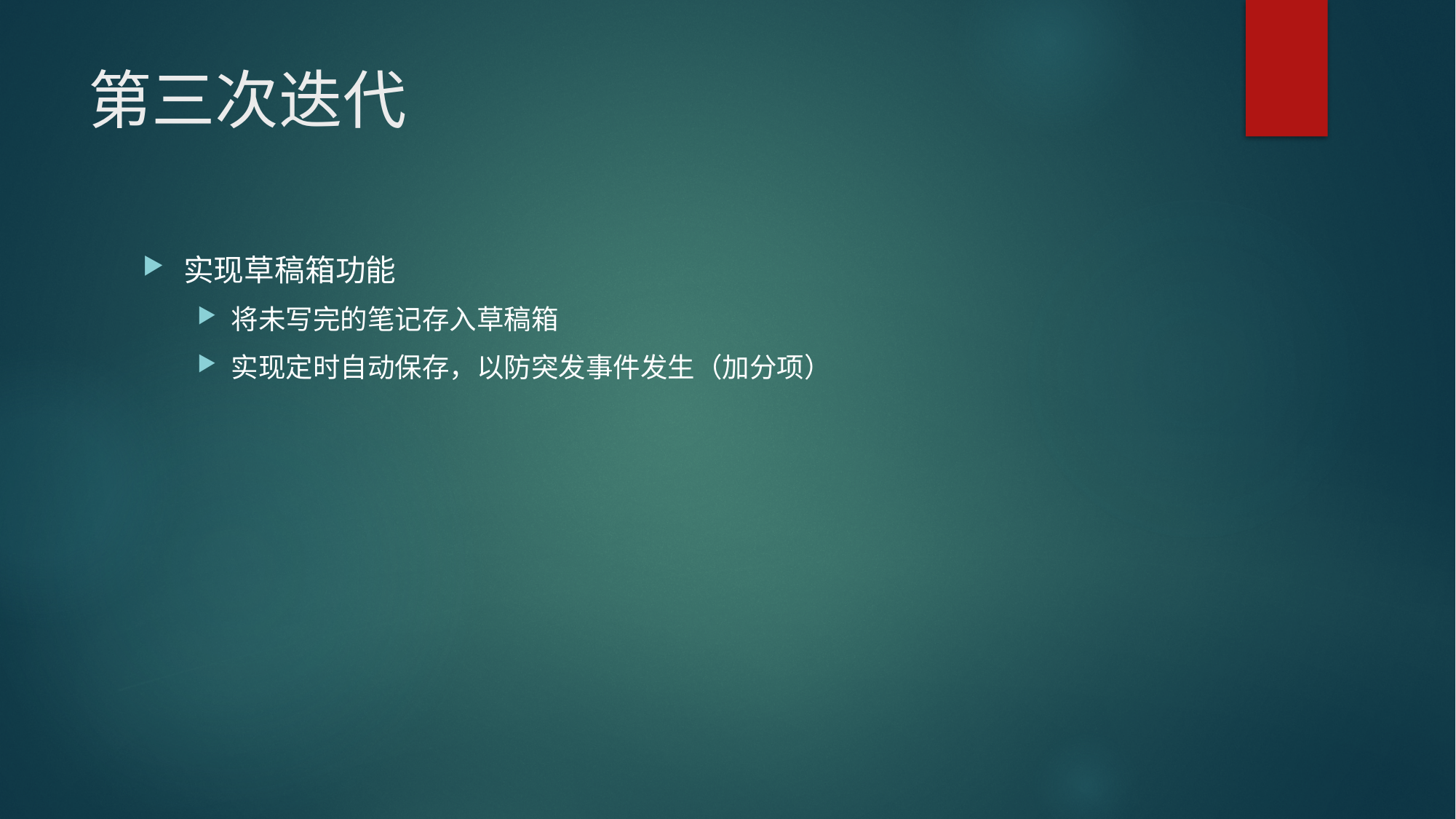

# 第三次迭代
实现草稿箱功能
将未写完的笔记存入草稿箱
实现定时自动保存，以防突发事件发生（加分项）